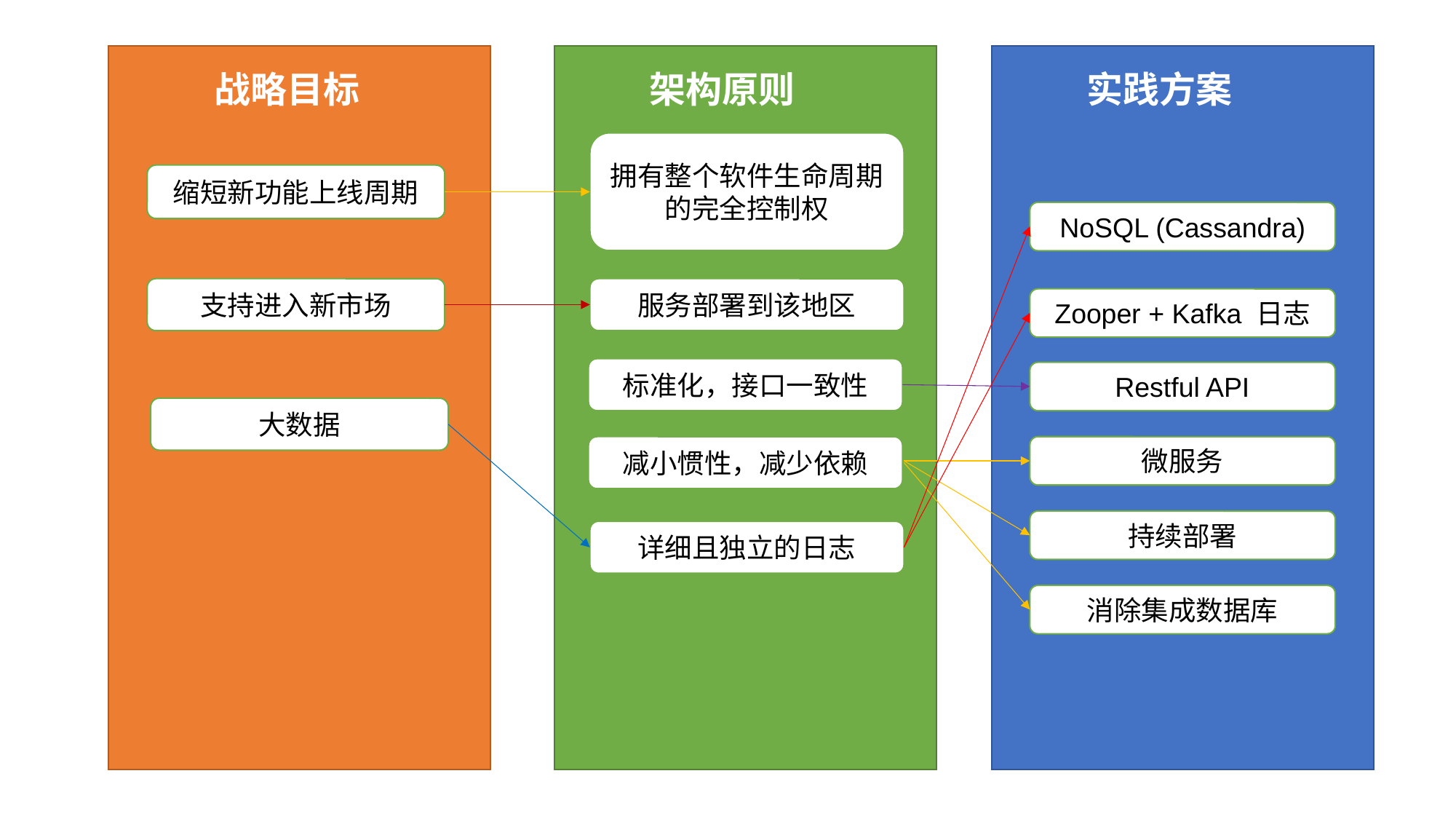

战略目标
架构原则
实践方案
拥有整个软件生命周期的完全控制权
缩短新功能上线周期
NoSQL (Cassandra)
支持进入新市场
服务部署到该地区
Zooper + Kafka 日志
标准化，接口一致性
Restful API
大数据
减小惯性，减少依赖
微服务
持续部署
详细且独立的日志
消除集成数据库